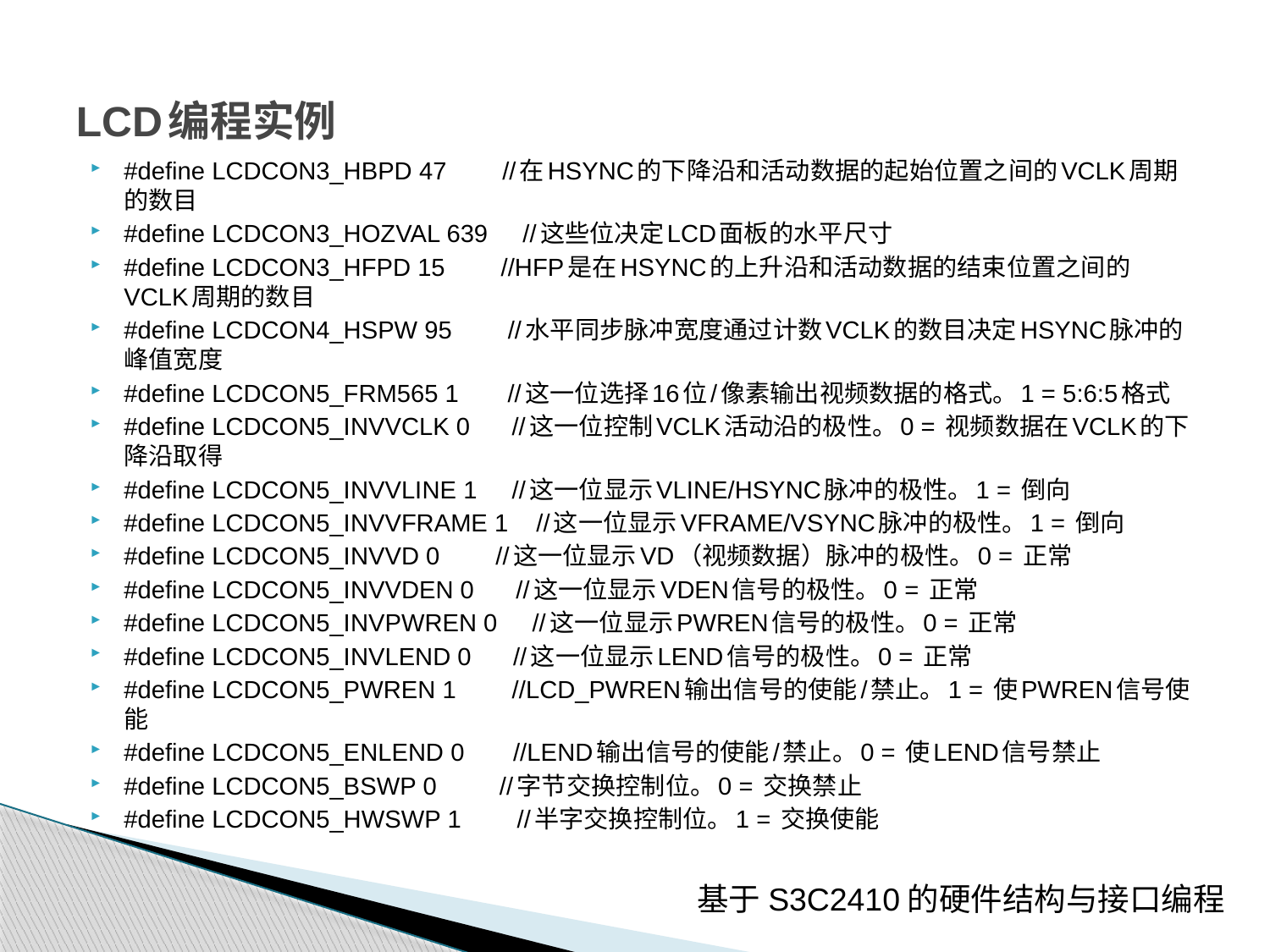

# LCD编程实例
#define LCDCON3_HBPD 47        //在HSYNC的下降沿和活动数据的起始位置之间的VCLK周期的数目
#define LCDCON3_HOZVAL 639     //这些位决定LCD面板的水平尺寸
#define LCDCON3_HFPD 15        //HFP是在HSYNC的上升沿和活动数据的结束位置之间的VCLK周期的数目
#define LCDCON4_HSPW 95        //水平同步脉冲宽度通过计数VCLK的数目决定HSYNC脉冲的峰值宽度
#define LCDCON5_FRM565 1       //这一位选择16位/像素输出视频数据的格式。1 = 5:6:5格式
#define LCDCON5_INVVCLK 0      //这一位控制VCLK活动沿的极性。0 = 视频数据在VCLK的下降沿取得
#define LCDCON5_INVVLINE 1     //这一位显示VLINE/HSYNC脉冲的极性。1 = 倒向
#define LCDCON5_INVVFRAME 1    //这一位显示VFRAME/VSYNC脉冲的极性。1 = 倒向
#define LCDCON5_INVVD 0        //这一位显示VD（视频数据）脉冲的极性。0 = 正常
#define LCDCON5_INVVDEN 0      //这一位显示VDEN信号的极性。0 = 正常
#define LCDCON5_INVPWREN 0     //这一位显示PWREN信号的极性。0 = 正常
#define LCDCON5_INVLEND 0      //这一位显示LEND信号的极性。0 = 正常
#define LCDCON5_PWREN 1        //LCD_PWREN输出信号的使能/禁止。1 = 使PWREN信号使能
#define LCDCON5_ENLEND 0       //LEND输出信号的使能/禁止。0 = 使LEND信号禁止
#define LCDCON5_BSWP 0         //字节交换控制位。0 = 交换禁止
#define LCDCON5_HWSWP 1        //半字交换控制位。1 = 交换使能

基于S3C2410的硬件结构与接口编程